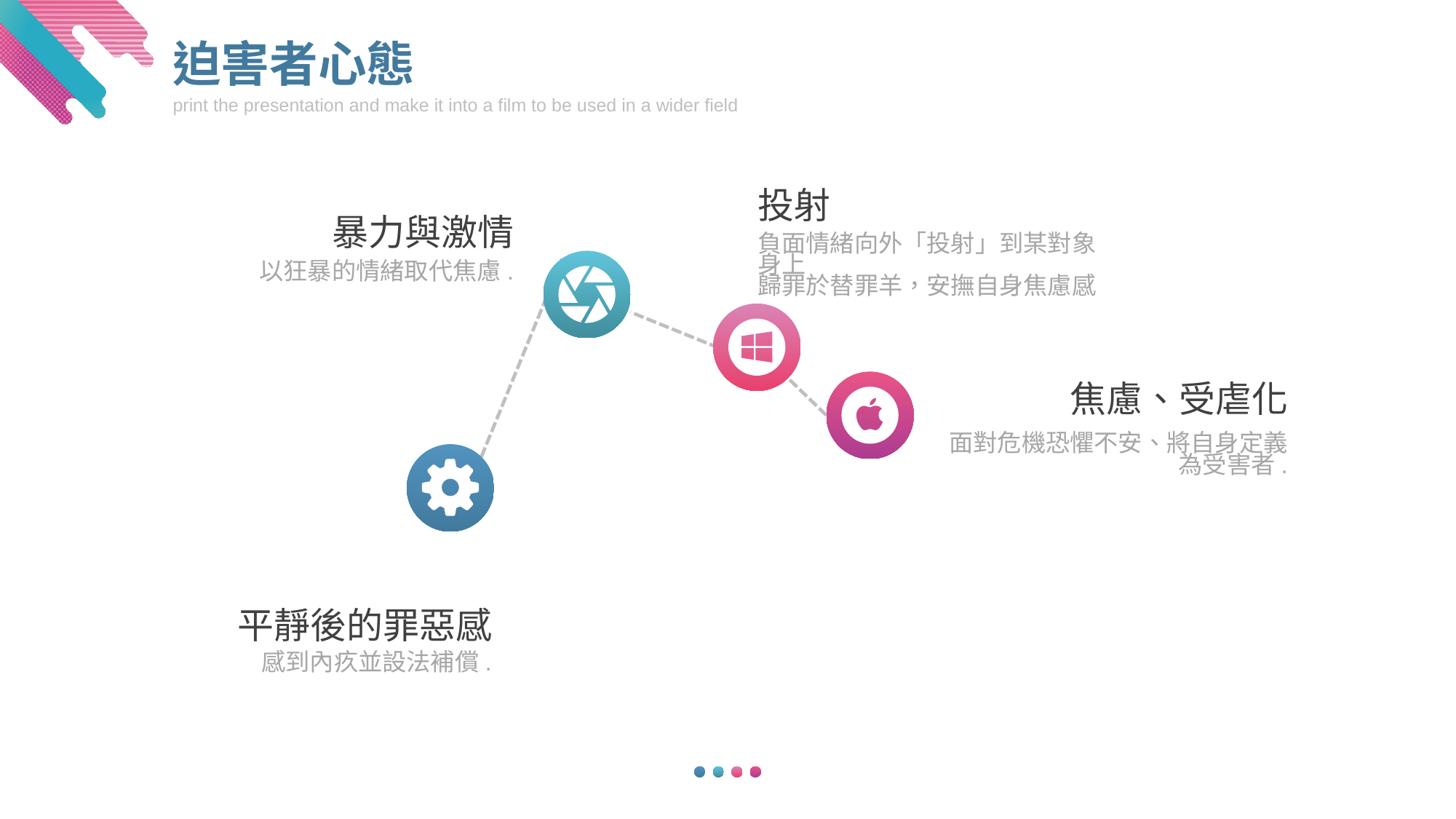

迫害者心態
print the presentation and make it into a film to be used in a wider field
投射
負面情緒向外「投射」到某對象身上
歸罪於替罪羊，安撫自身焦慮感
暴力與激情
以狂暴的情緒取代焦慮.

焦慮、受虐化
面對危機恐懼不安、將自身定義為受害者.
平靜後的罪惡感
感到內疚並設法補償.